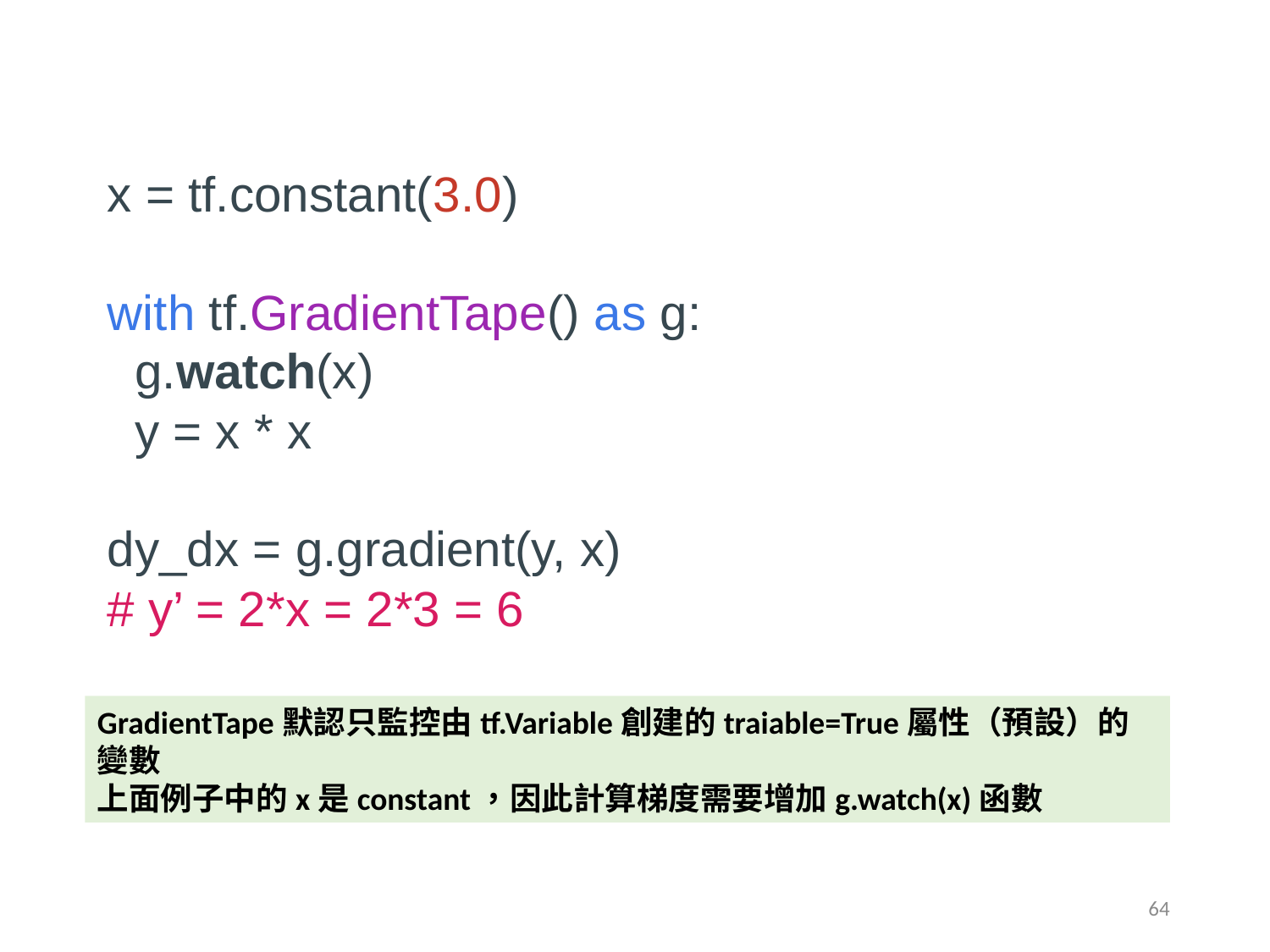

x = tf.constant(3.0)
with tf.GradientTape() as g:
  g.watch(x)
  y = x * x
dy_dx = g.gradient(y, x)
# y’ = 2*x = 2*3 = 6
GradientTape默認只監控由tf.Variable創建的traiable=True屬性（預設）的變數
上面例子中的x是constant，因此計算梯度需要增加g.watch(x)函數
64